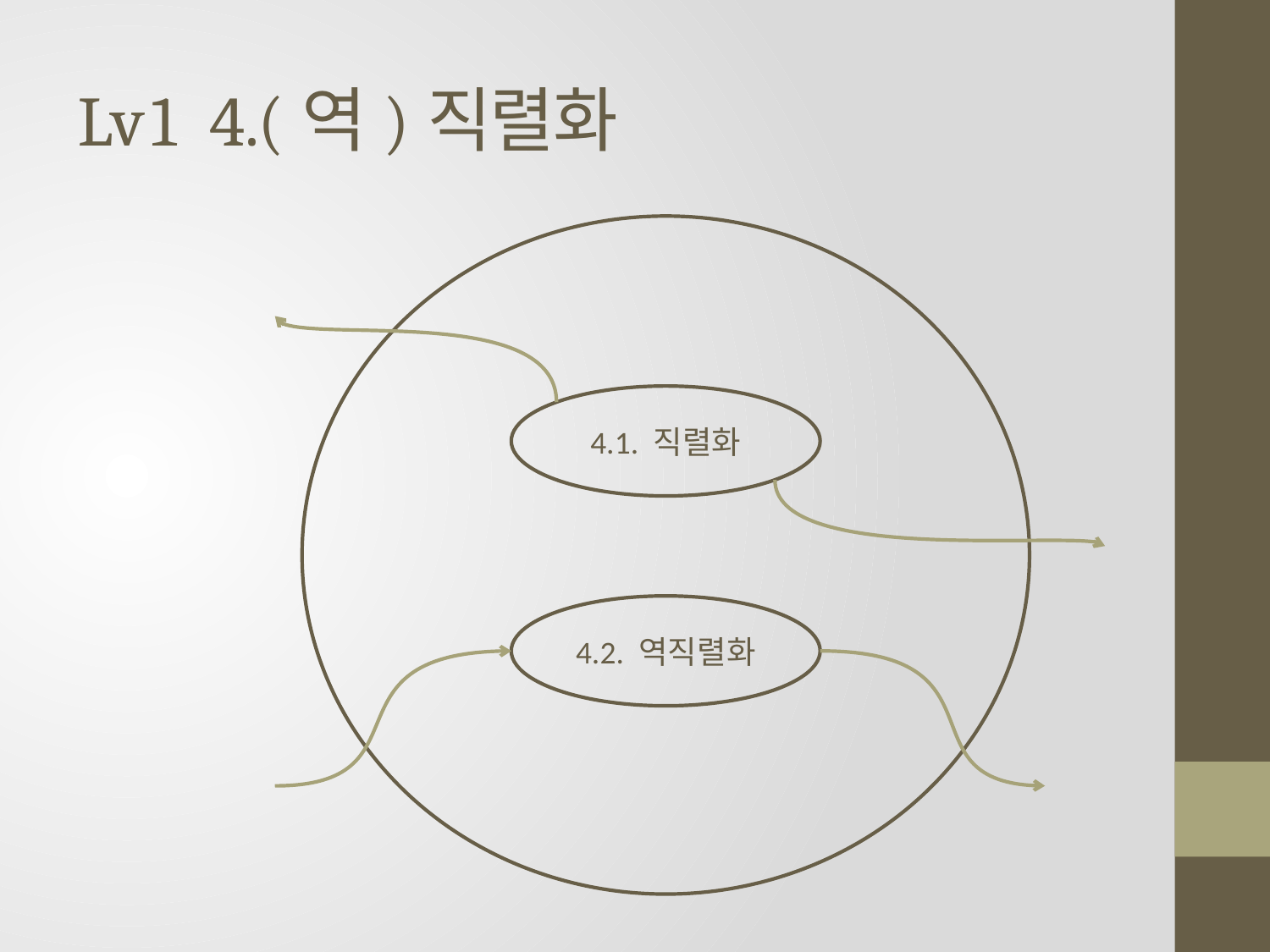

# Lv1  4.(역)직렬화

4.1. 직렬화
4.2. 역직렬화